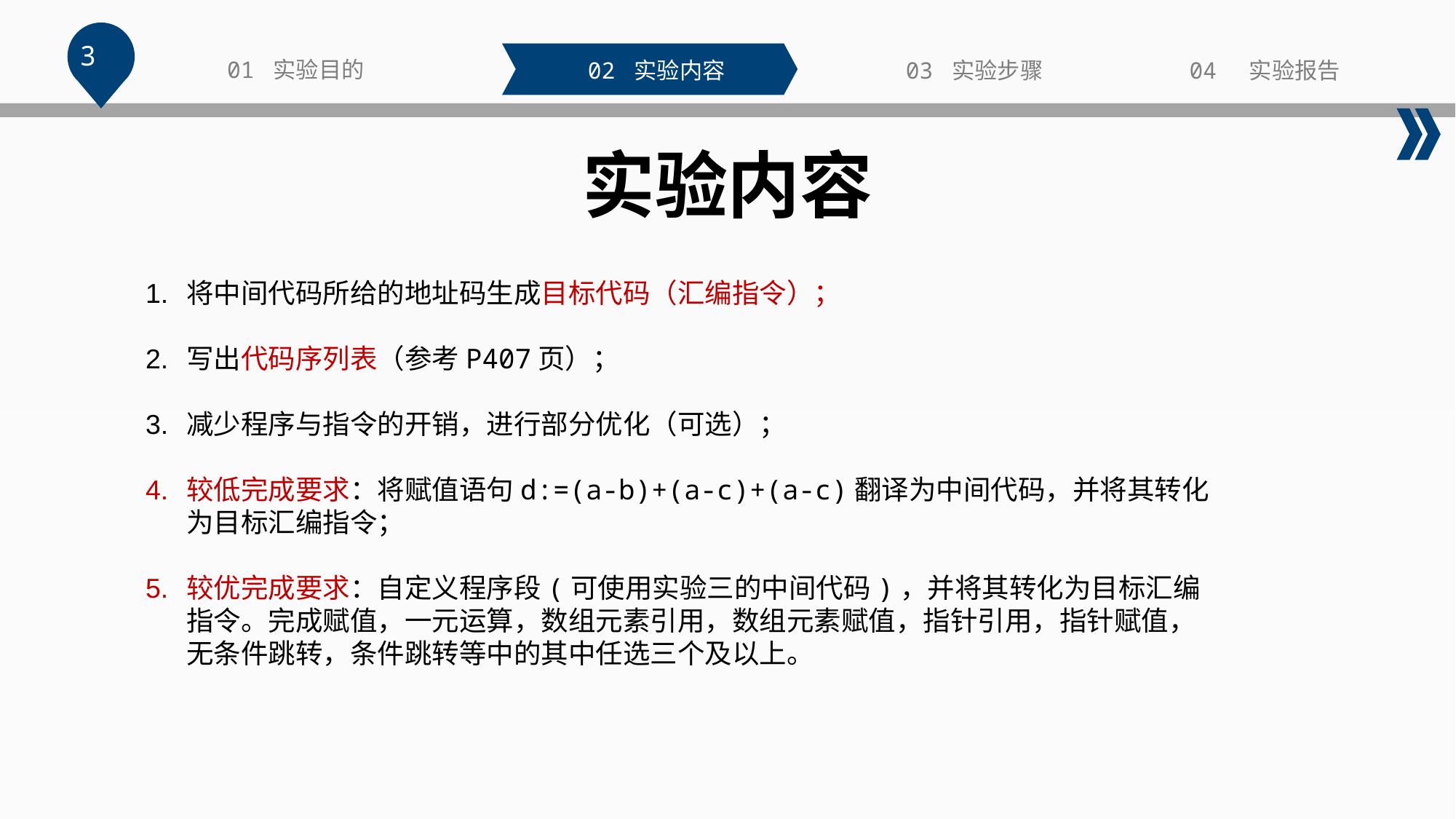

3

01 实验目的
02 实验内容
03 实验步骤
04  实验报告

实验内容

将中间代码所给的地址码生成目标代码（汇编指令）；

写出代码序列表（参考P407页）；

减少程序与指令的开销，进行部分优化（可选）；

较低完成要求：将赋值语句d:=(a-b)+(a-c)+(a-c)翻译为中间代码，并将其转化为目标汇编指令；

较优完成要求：自定义程序段(可使用实验三的中间代码)，并将其转化为目标汇编指令。完成赋值，一元运算，数组元素引用，数组元素赋值，指针引用，指针赋值，无条件跳转，条件跳转等中的其中任选三个及以上。